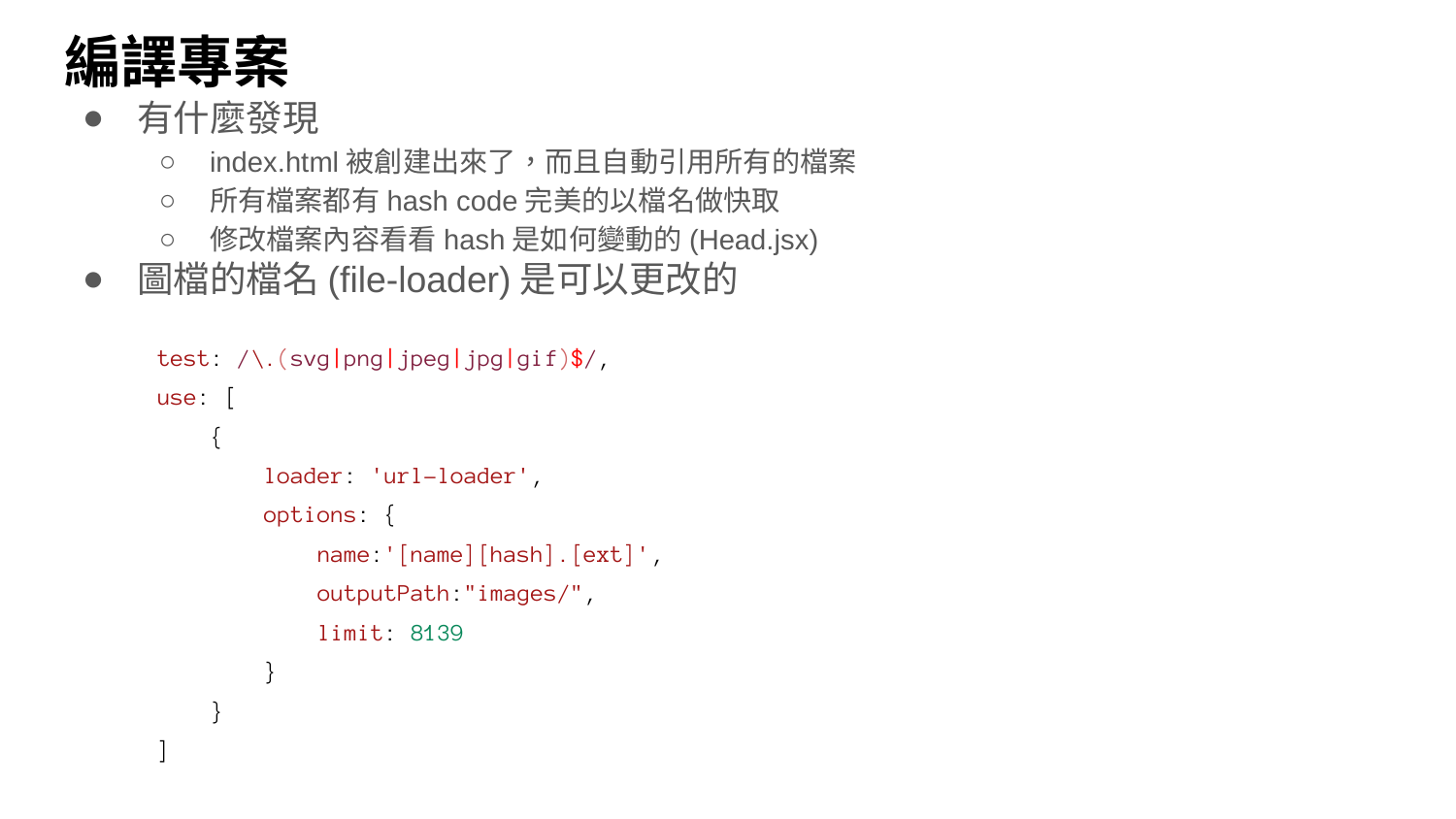

# 編譯專案
有什麼發現
index.html被創建出來了，而且自動引用所有的檔案
所有檔案都有hash code完美的以檔名做快取
修改檔案內容看看hash是如何變動的(Head.jsx)
圖檔的檔名(file-loader)是可以更改的
       test: /\.(svg|png|jpeg|jpg|gif)$/,
       use: [
           {
               loader: 'url-loader',
               options: {
                   name:'[name][hash].[ext]',
                   outputPath:"images/",
                   limit: 8139
               }
           }
       ]